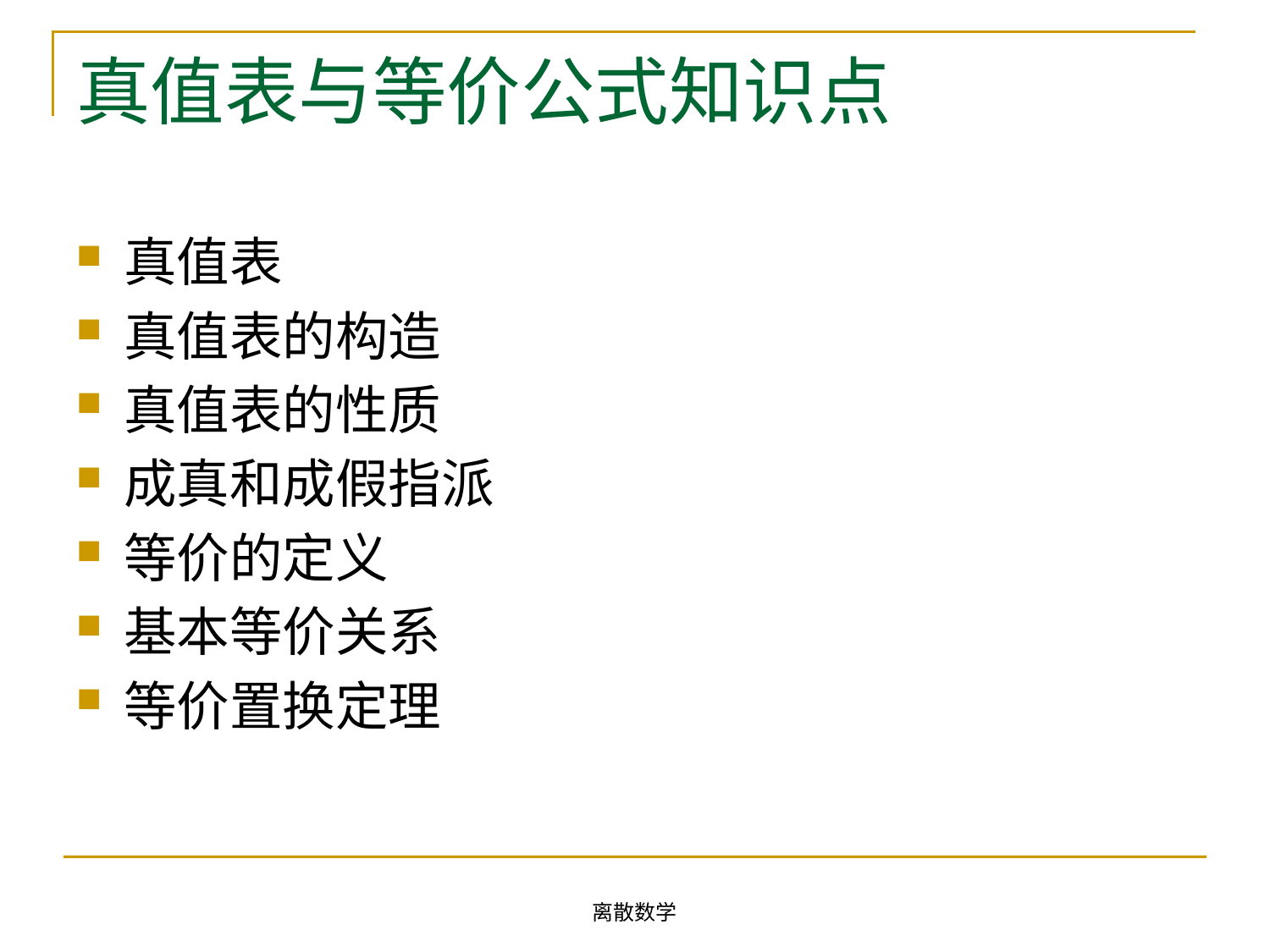

# 真值表与等价公式知识点
真值表
真值表的构造
真值表的性质
成真和成假指派
等价的定义
基本等价关系
等价置换定理

40
离散数学